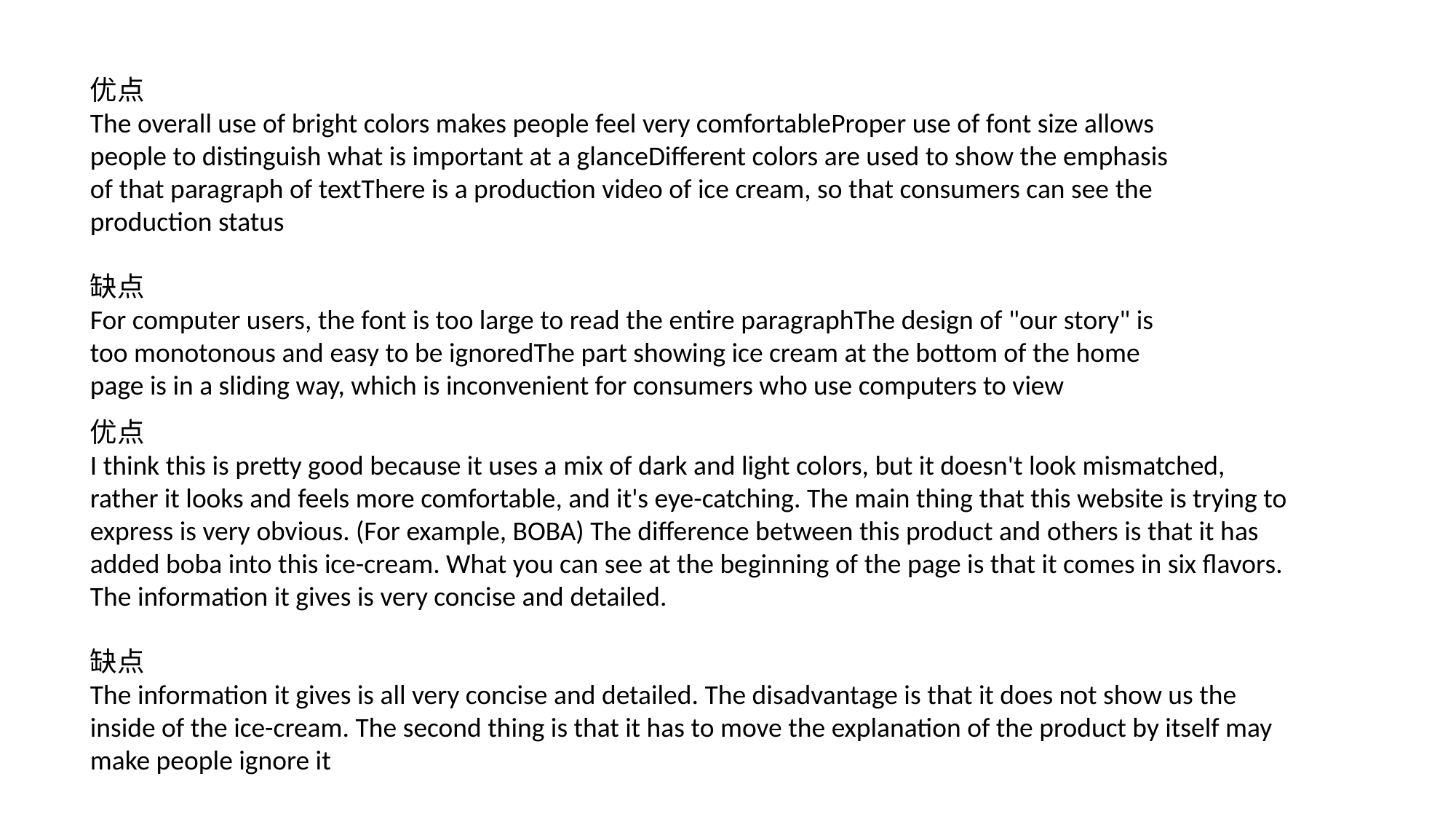

优点
The overall use of bright colors makes people feel very comfortableProper use of font size allows people to distinguish what is important at a glanceDifferent colors are used to show the emphasis of that paragraph of textThere is a production video of ice cream, so that consumers can see the production status

缺点
For computer users, the font is too large to read the entire paragraphThe design of "our story" is too monotonous and easy to be ignoredThe part showing ice cream at the bottom of the home page is in a sliding way, which is inconvenient for consumers who use computers to view
优点
I think this is pretty good because it uses a mix of dark and light colors, but it doesn't look mismatched, rather it looks and feels more comfortable, and it's eye-catching. The main thing that this website is trying to express is very obvious. (For example, BOBA) The difference between this product and others is that it has added boba into this ice-cream. What you can see at the beginning of the page is that it comes in six flavors. The information it gives is very concise and detailed.

缺点
The information it gives is all very concise and detailed. The disadvantage is that it does not show us the inside of the ice-cream. The second thing is that it has to move the explanation of the product by itself may make people ignore it